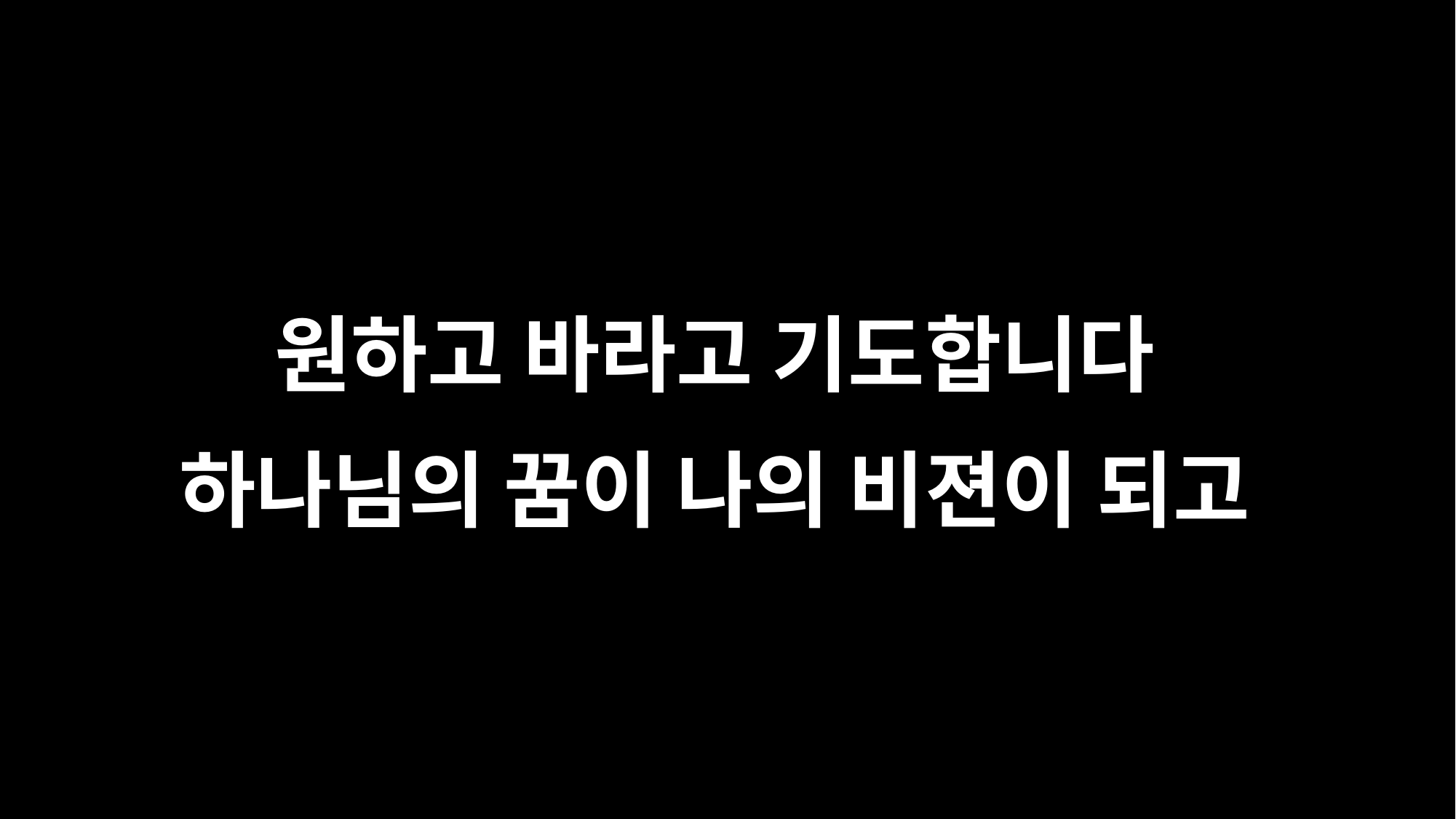

원하고 바라고 기도합니다
하나님의 꿈이 나의 비젼이 되고